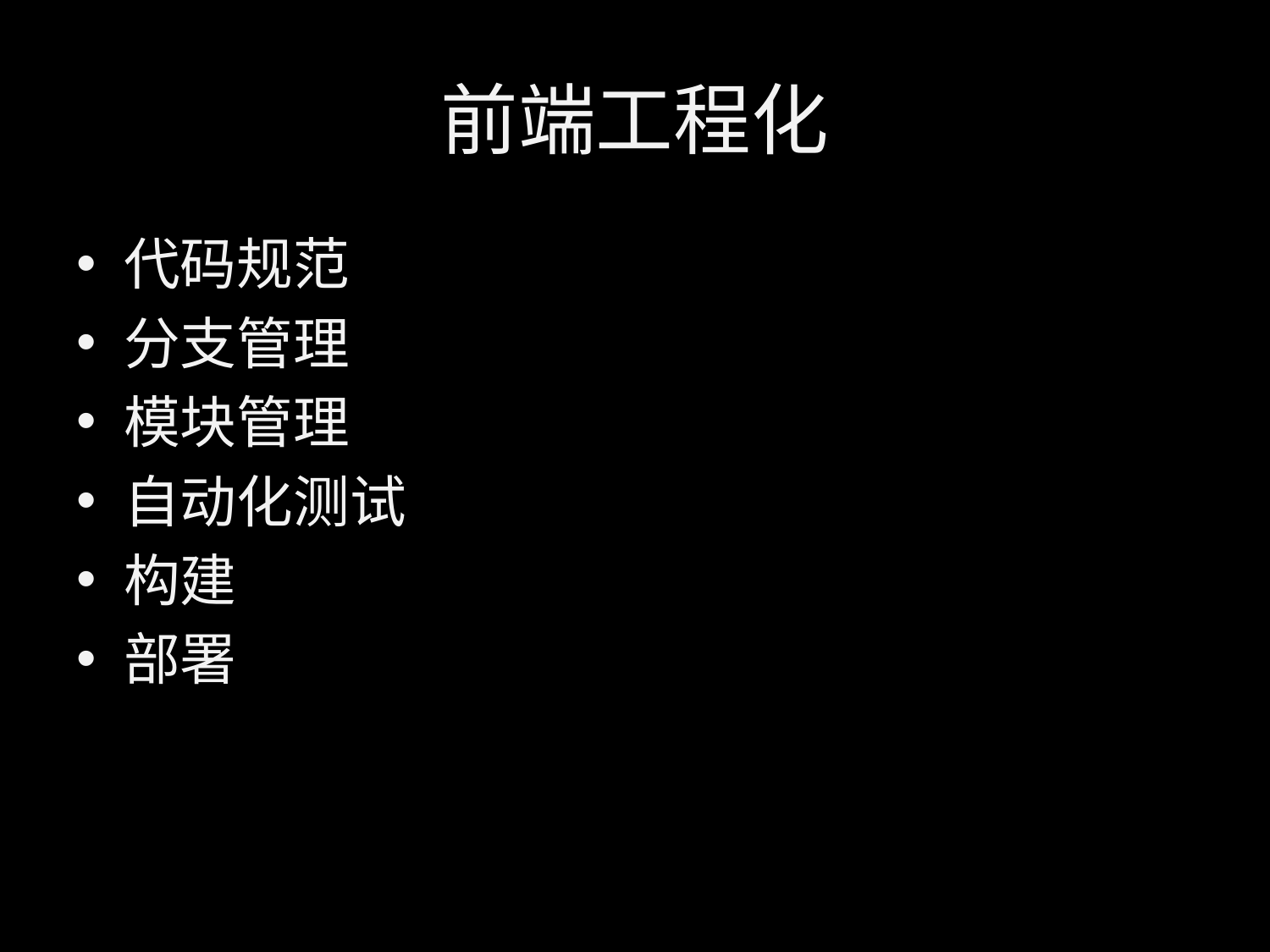

# 前端工程化
代码规范
分支管理
模块管理
自动化测试
构建
部署